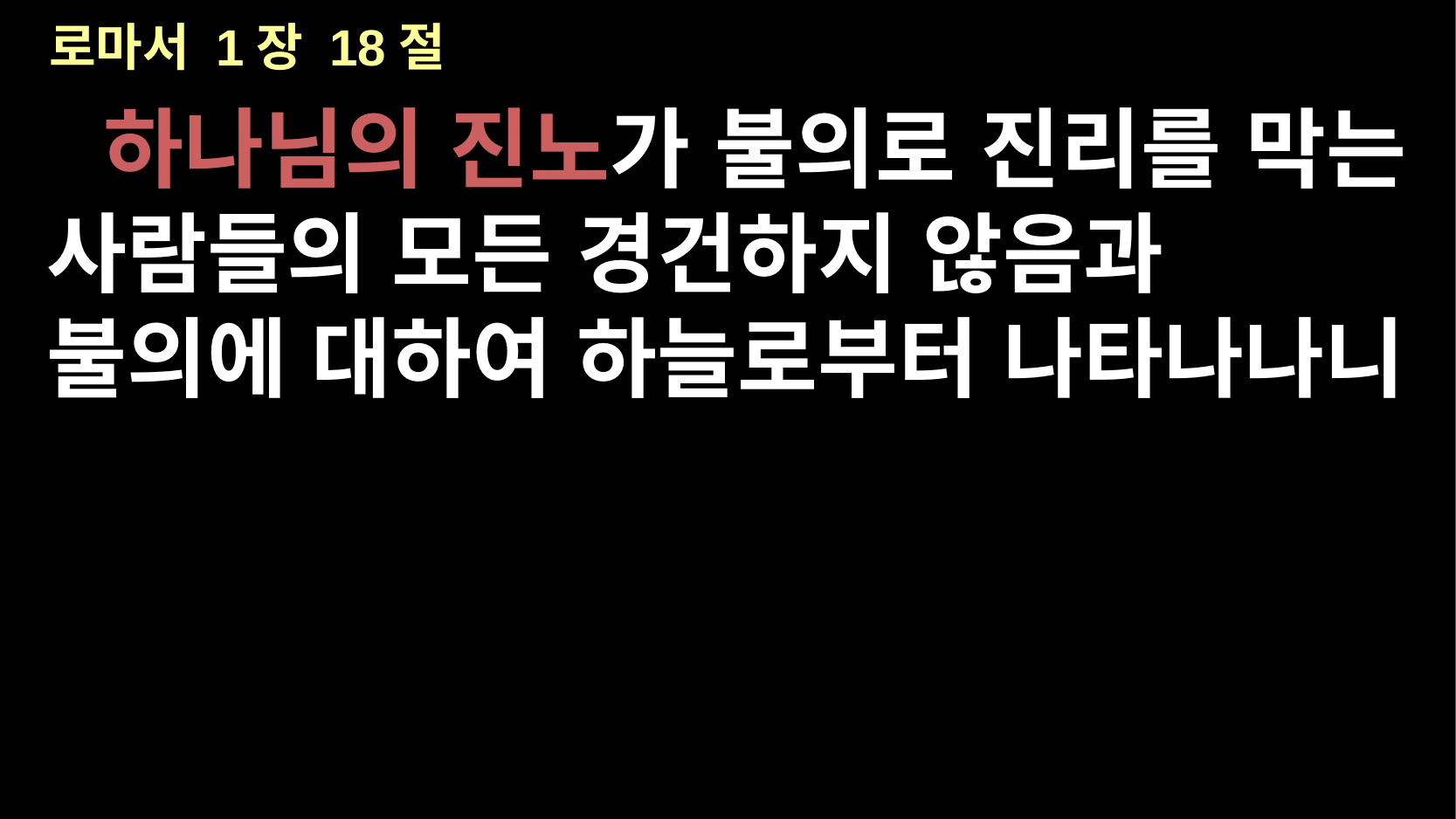

# 로마서 1장 18절
하나님의 진노가 불의로 진리를 막는 사람들의 모든 경건하지 않음과 불의에 대하여 하늘로부터 나타나나니